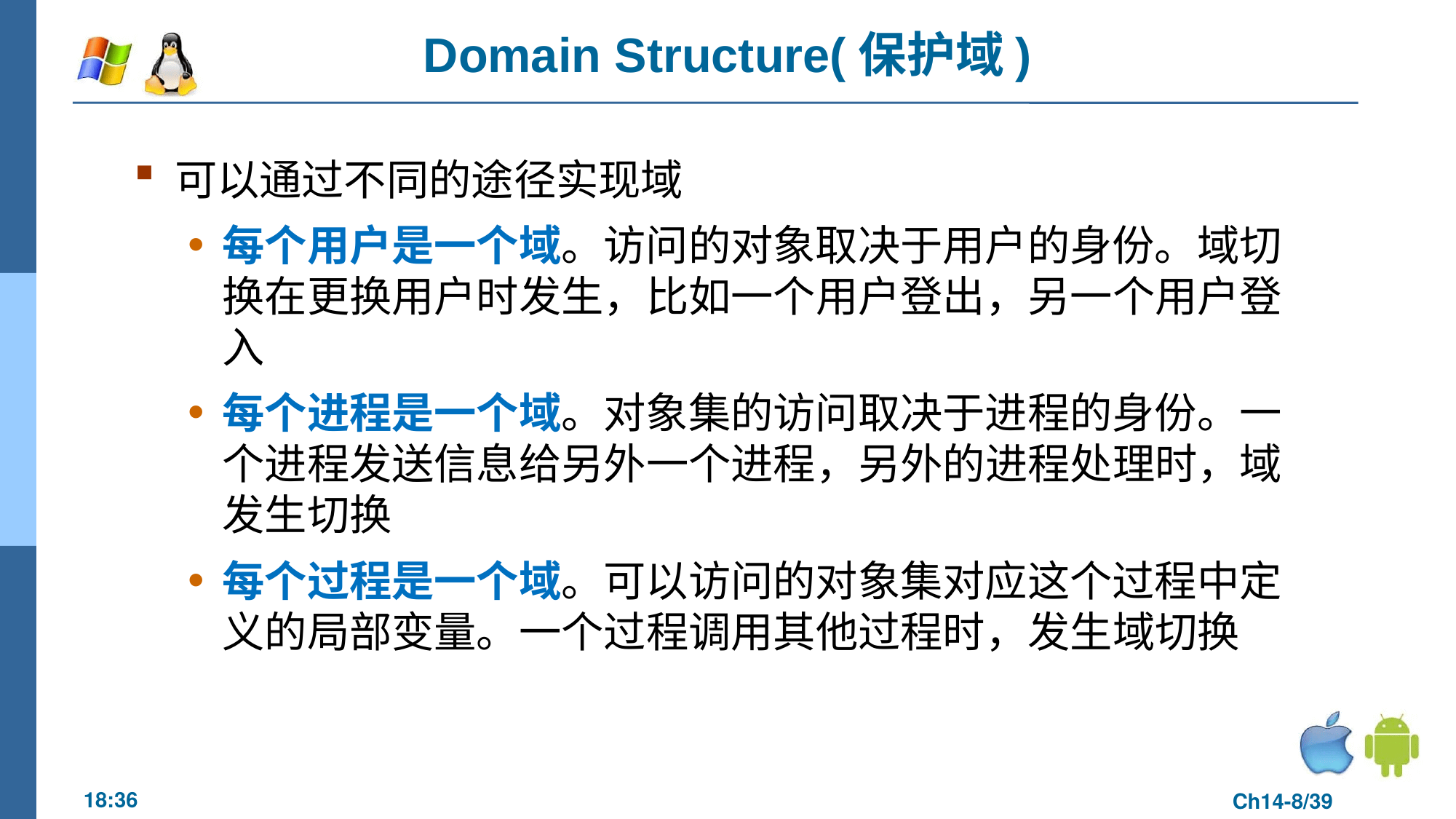

# Domain Structure(保护域)
可以通过不同的途径实现域
每个用户是一个域。访问的对象取决于用户的身份。域切换在更换用户时发生，比如一个用户登出，另一个用户登入
每个进程是一个域。对象集的访问取决于进程的身份。一个进程发送信息给另外一个进程，另外的进程处理时，域发生切换
每个过程是一个域。可以访问的对象集对应这个过程中定义的局部变量。一个过程调用其他过程时，发生域切换